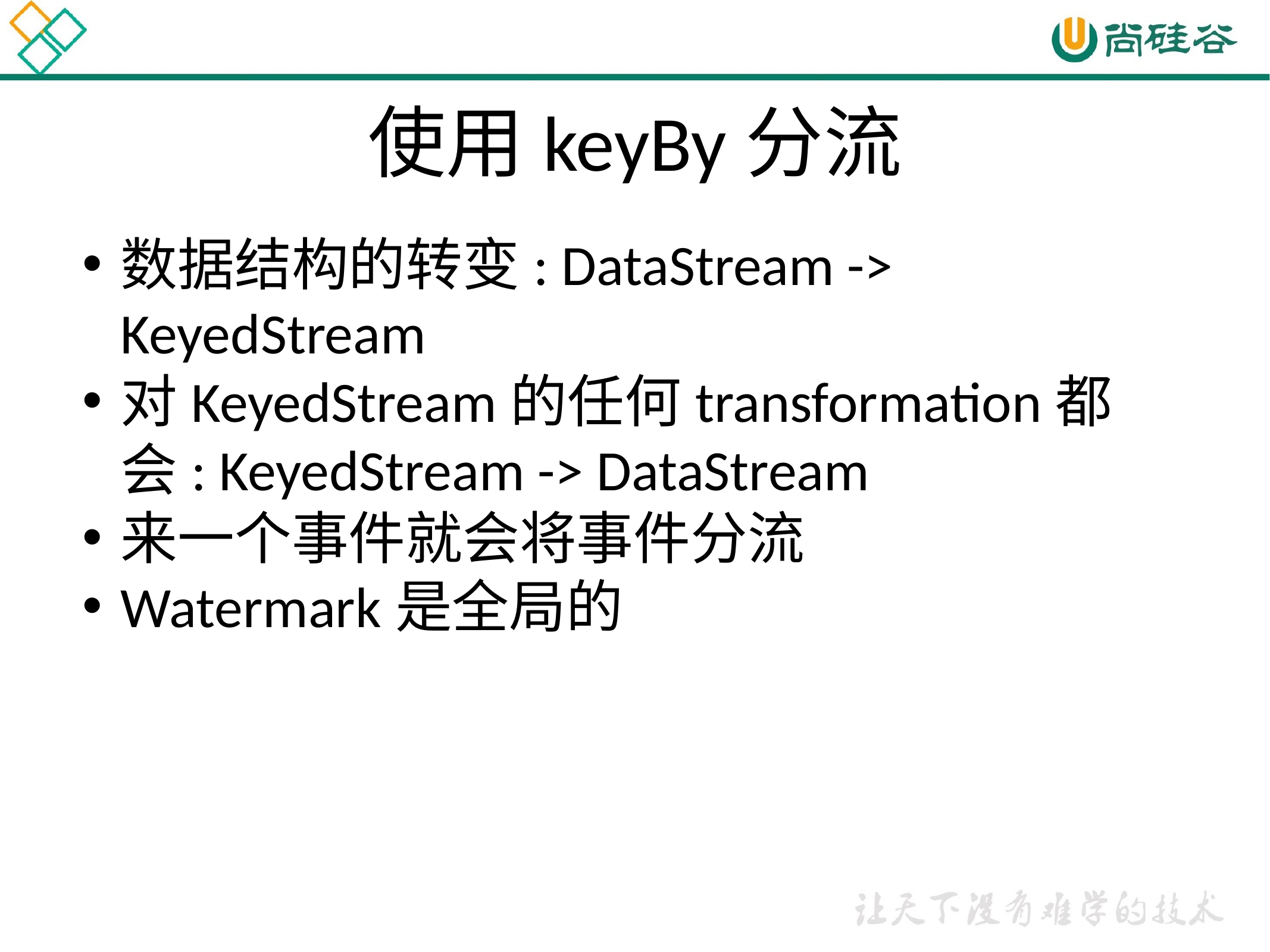

# 使用keyBy分流
数据结构的转变: DataStream -> KeyedStream
对KeyedStream的任何transformation都会: KeyedStream -> DataStream
来一个事件就会将事件分流
Watermark是全局的